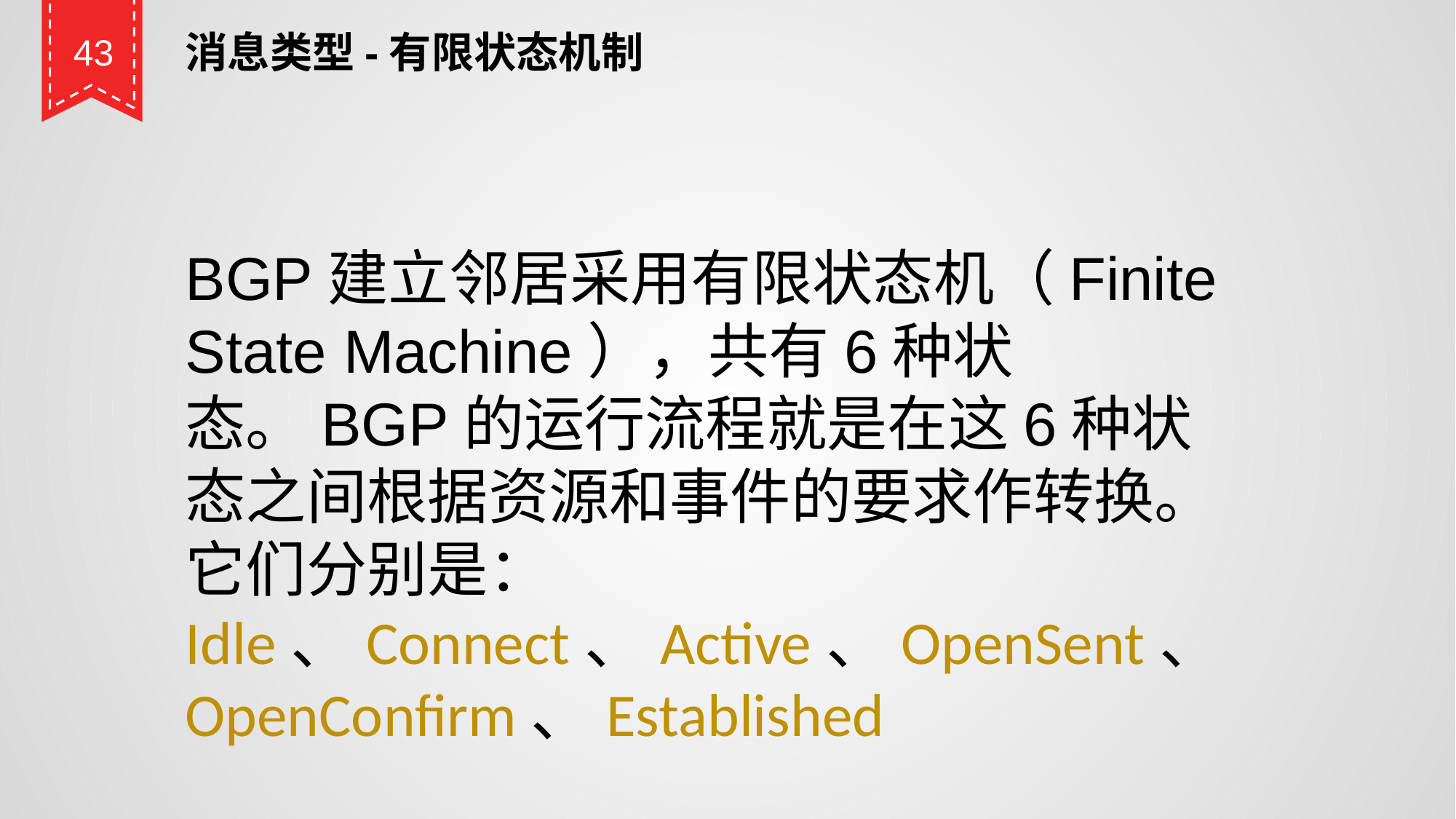

消息类型-有限状态机制
43
BGP建立邻居采用有限状态机（Finite State Machine），共有6种状态。BGP的运行流程就是在这6种状态之间根据资源和事件的要求作转换。它们分别是：Idle、Connect、Active、OpenSent、OpenConfirm、Established